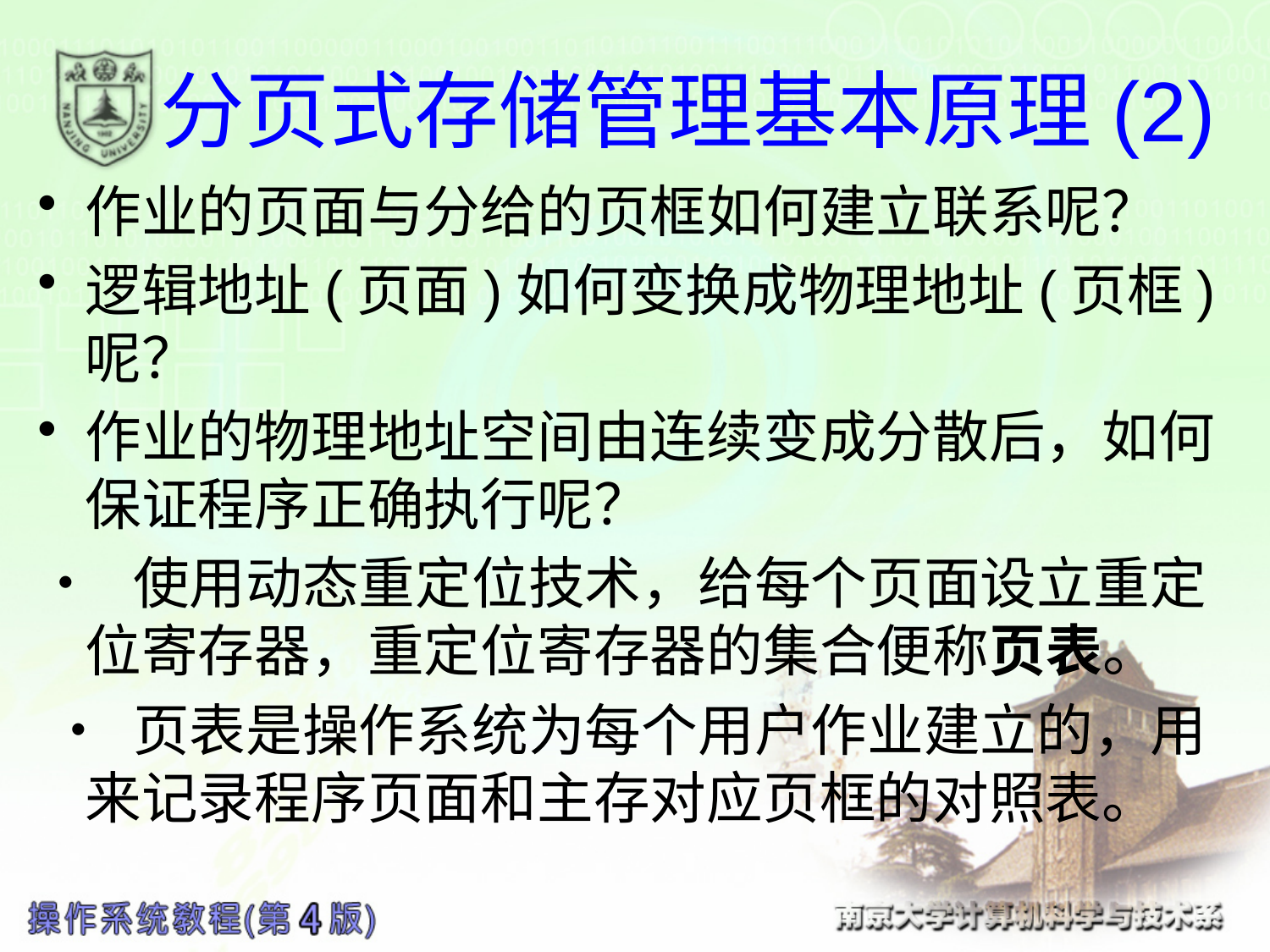

# 分页式存储管理基本原理(2)
作业的页面与分给的页框如何建立联系呢？
逻辑地址(页面)如何变换成物理地址(页框)呢？
作业的物理地址空间由连续变成分散后，如何保证程序正确执行呢？
•  使用动态重定位技术，给每个页面设立重定位寄存器，重定位寄存器的集合便称页表。
 • 页表是操作系统为每个用户作业建立的，用来记录程序页面和主存对应页框的对照表。